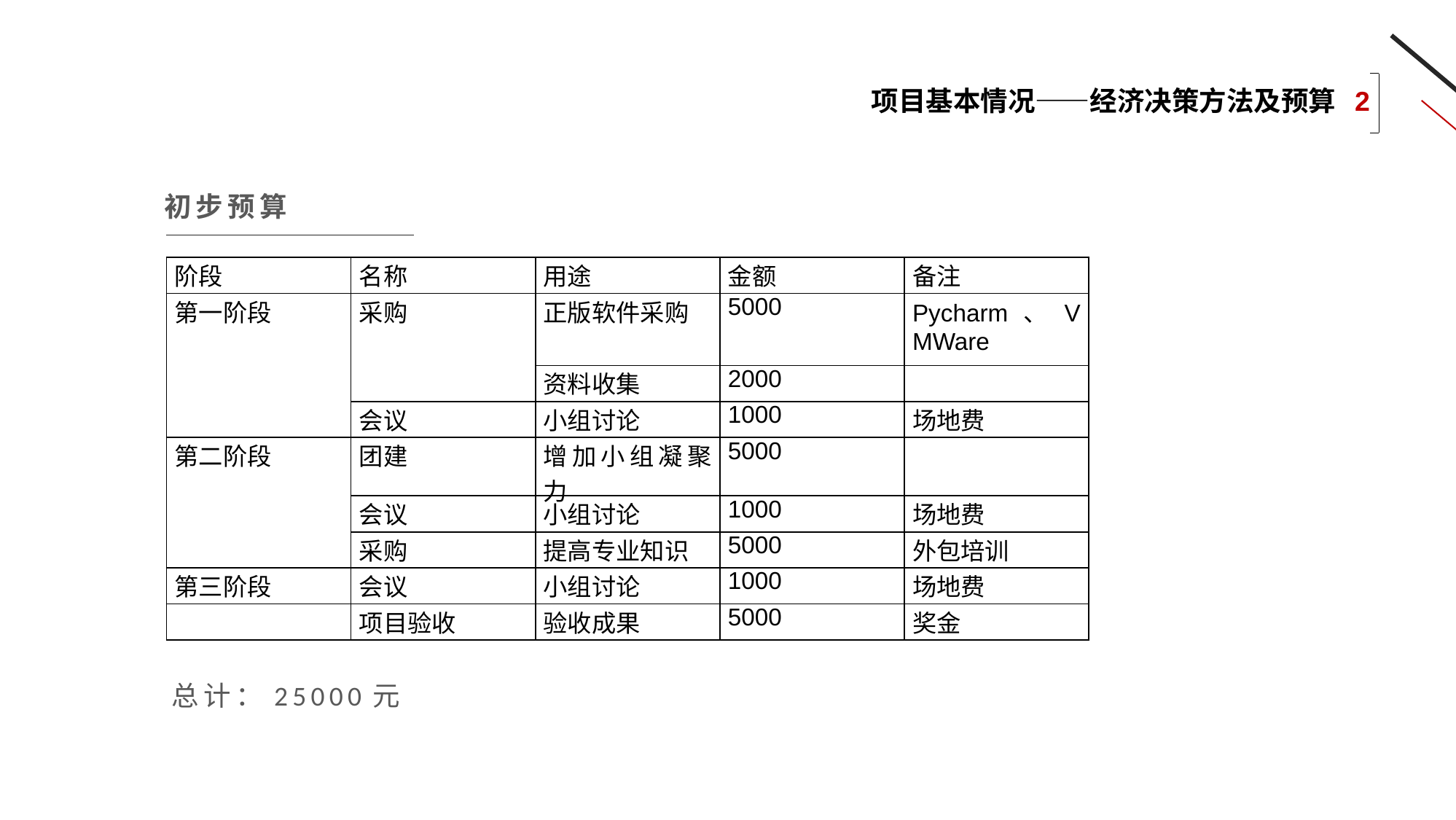

项目基本情况——经济决策方法及预算  2
初步预算

| 阶段 | 名称 | 用途 | 金额 | 备注 |
| --- | --- | --- | --- | --- |
| 第一阶段 | 采购 | 正版软件采购 | 5000 | Pycharm、VMWare |
|  |  | 资料收集 | 2000 |  |
|  | 会议 | 小组讨论 | 1000 | 场地费 |
| 第二阶段 | 团建 | 增加小组凝聚力 | 5000 |  |
|  | 会议 | 小组讨论 | 1000 | 场地费 |
|  | 采购 | 提高专业知识 | 5000 | 外包培训 |
| 第三阶段 | 会议 | 小组讨论 | 1000 | 场地费 |
|  | 项目验收 | 验收成果 | 5000 | 奖金 |
总计：25000元